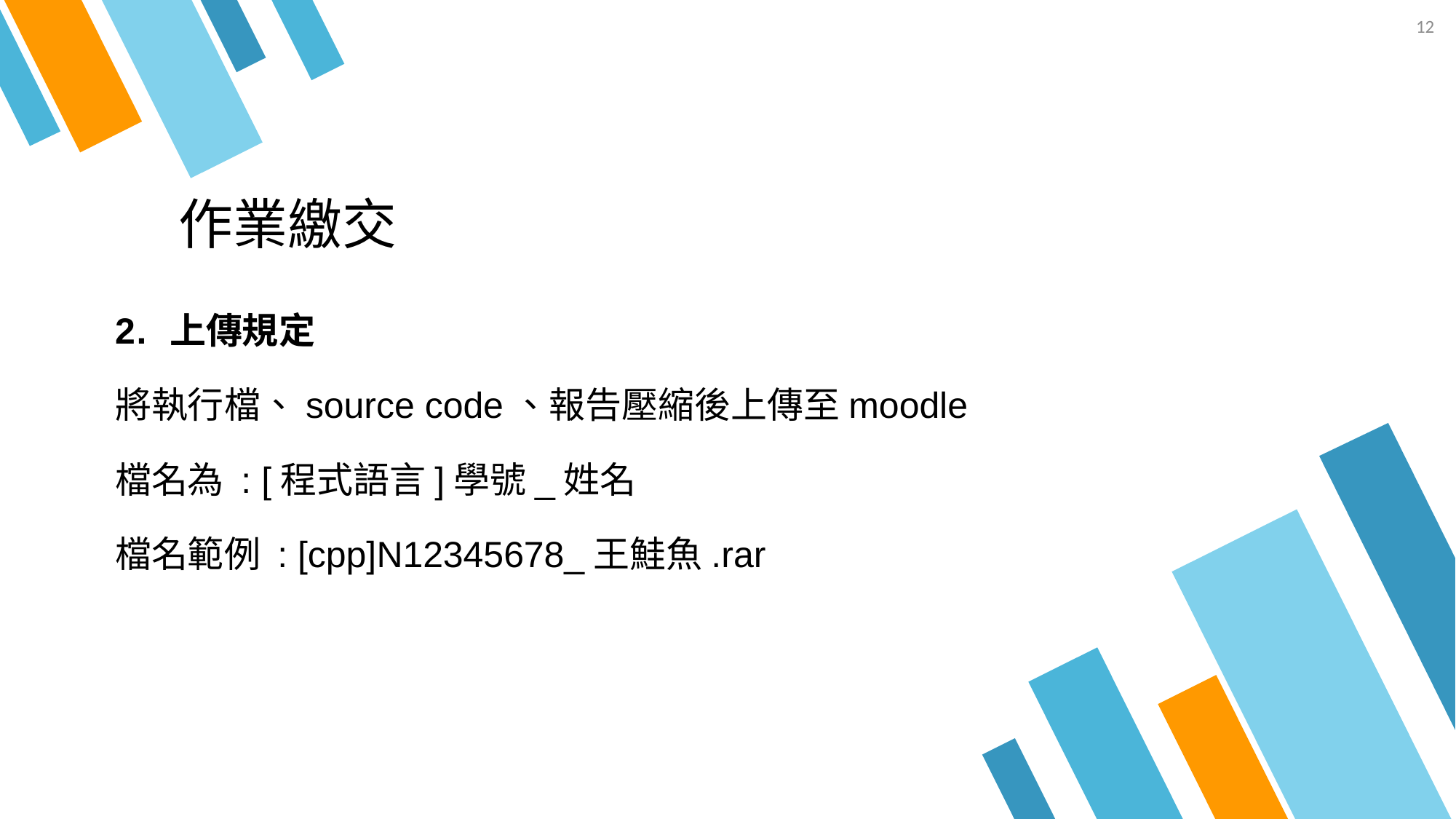

12
# 作業繳交
上傳規定
將執行檔、source code、報告壓縮後上傳至moodle
檔名為 : [程式語言]學號_姓名
檔名範例 : [cpp]N12345678_王鮭魚.rar